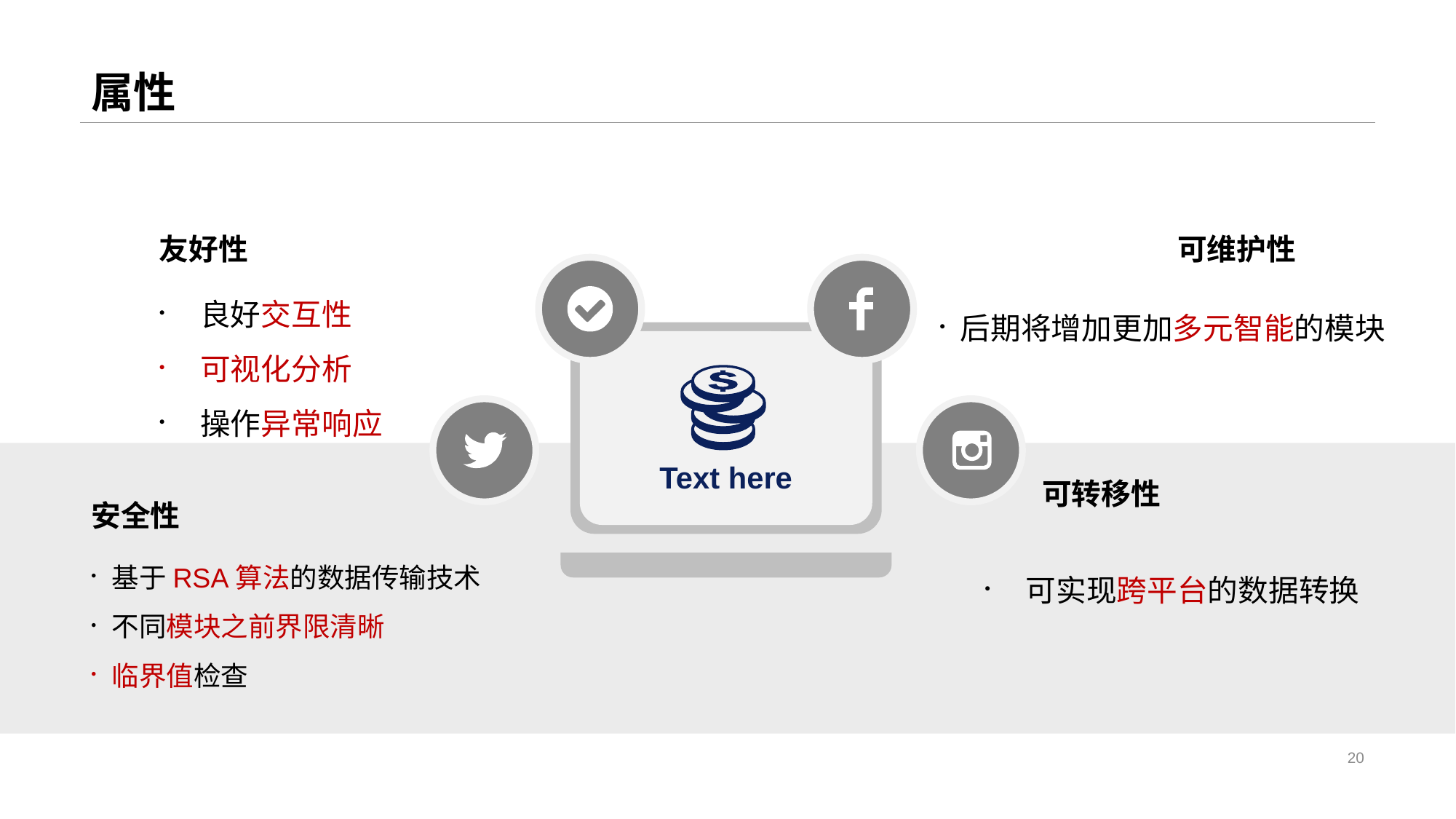

# 属性
友好性
可维护性

良好交互性
可视化分析
操作异常响应
后期将增加更加多元智能的模块

Text here
可转移性
安全性
基于RSA算法的数据传输技术
不同模块之前界限清晰
临界值检查
可实现跨平台的数据转换

20